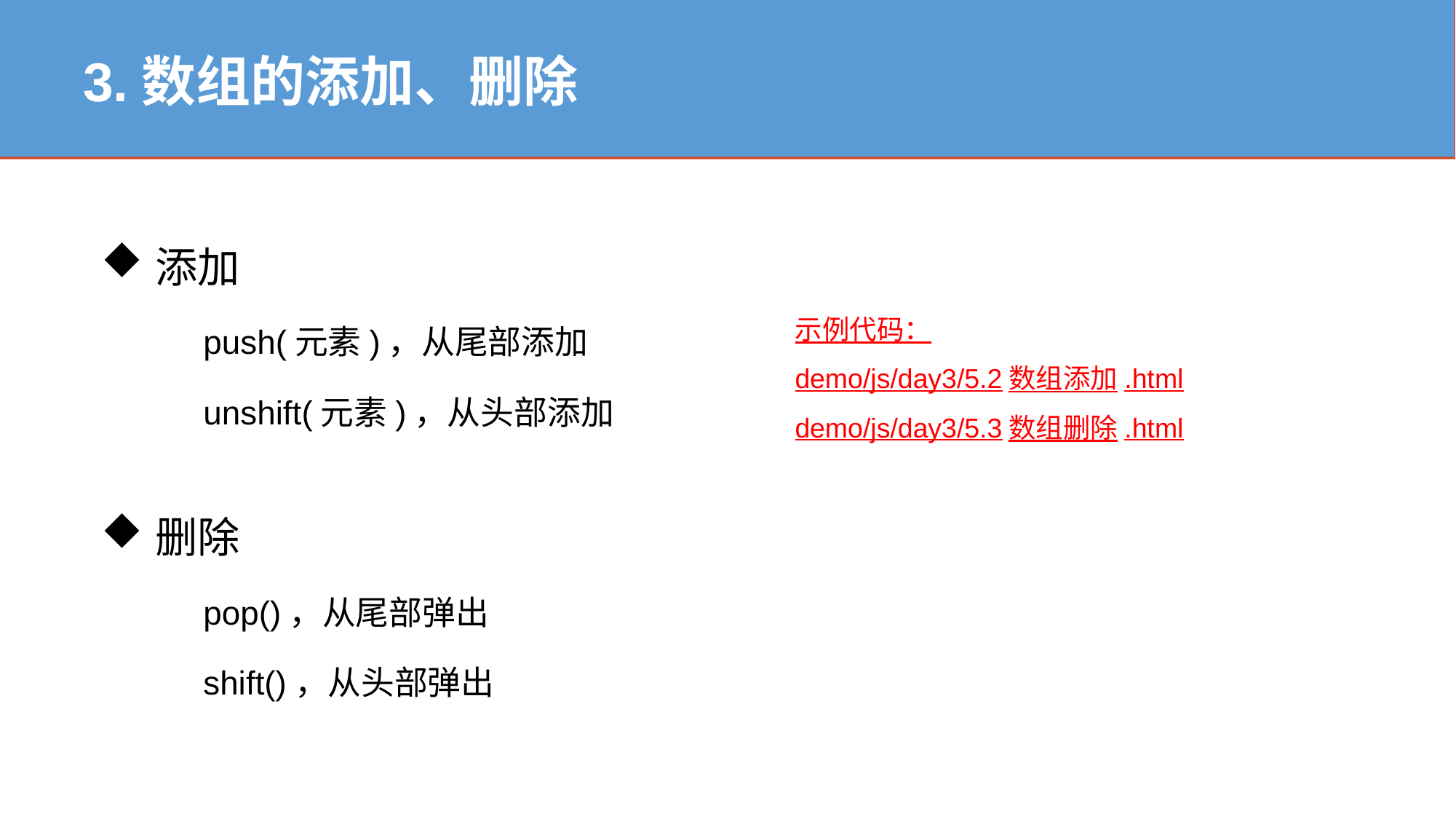

3.数组的添加、删除

添加
push(元素)，从尾部添加
unshift(元素)，从头部添加

删除
pop()，从尾部弹出
shift()，从头部弹出

示例代码：
demo/js/day3/5.2数组添加.html
demo/js/day3/5.3数组删除.html